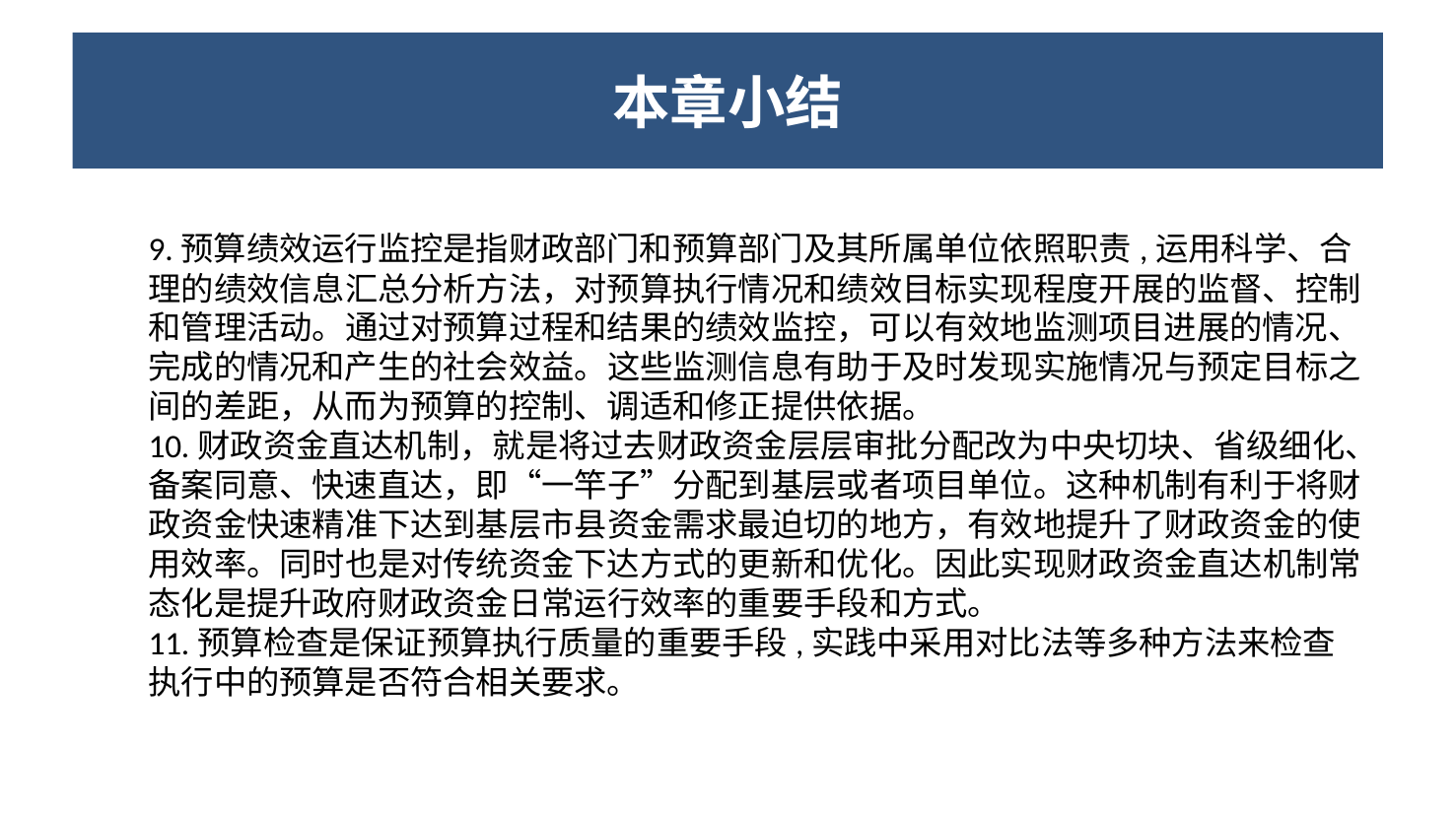

本章小结
# 本章小结
9.预算绩效运行监控是指财政部门和预算部门及其所属单位依照职责,运用科学、合理的绩效信息汇总分析方法，对预算执行情况和绩效目标实现程度开展的监督、控制和管理活动。通过对预算过程和结果的绩效监控，可以有效地监测项目进展的情况、完成的情况和产生的社会效益。这些监测信息有助于及时发现实施情况与预定目标之间的差距，从而为预算的控制、调适和修正提供依据。
10.财政资金直达机制，就是将过去财政资金层层审批分配改为中央切块、省级细化、备案同意、快速直达，即“一竿子”分配到基层或者项目单位。这种机制有利于将财政资金快速精准下达到基层市县资金需求最迫切的地方，有效地提升了财政资金的使用效率。同时也是对传统资金下达方式的更新和优化。因此实现财政资金直达机制常态化是提升政府财政资金日常运行效率的重要手段和方式。
11.预算检查是保证预算执行质量的重要手段,实践中采用对比法等多种方法来检查执行中的预算是否符合相关要求。